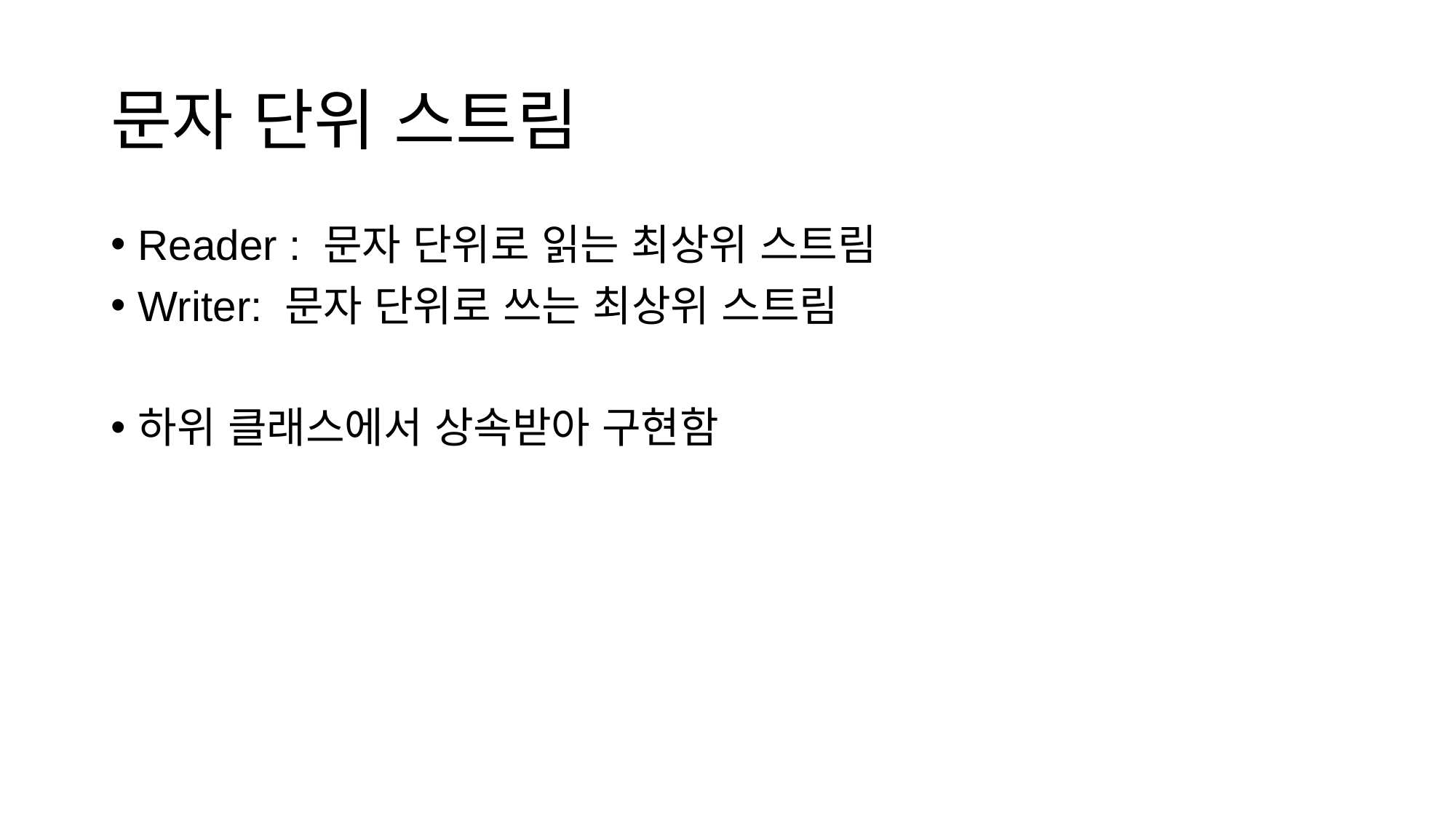

# 문자 단위 스트림
Reader : 문자 단위로 읽는 최상위 스트림
Writer: 문자 단위로 쓰는 최상위 스트림

하위 클래스에서 상속받아 구현함